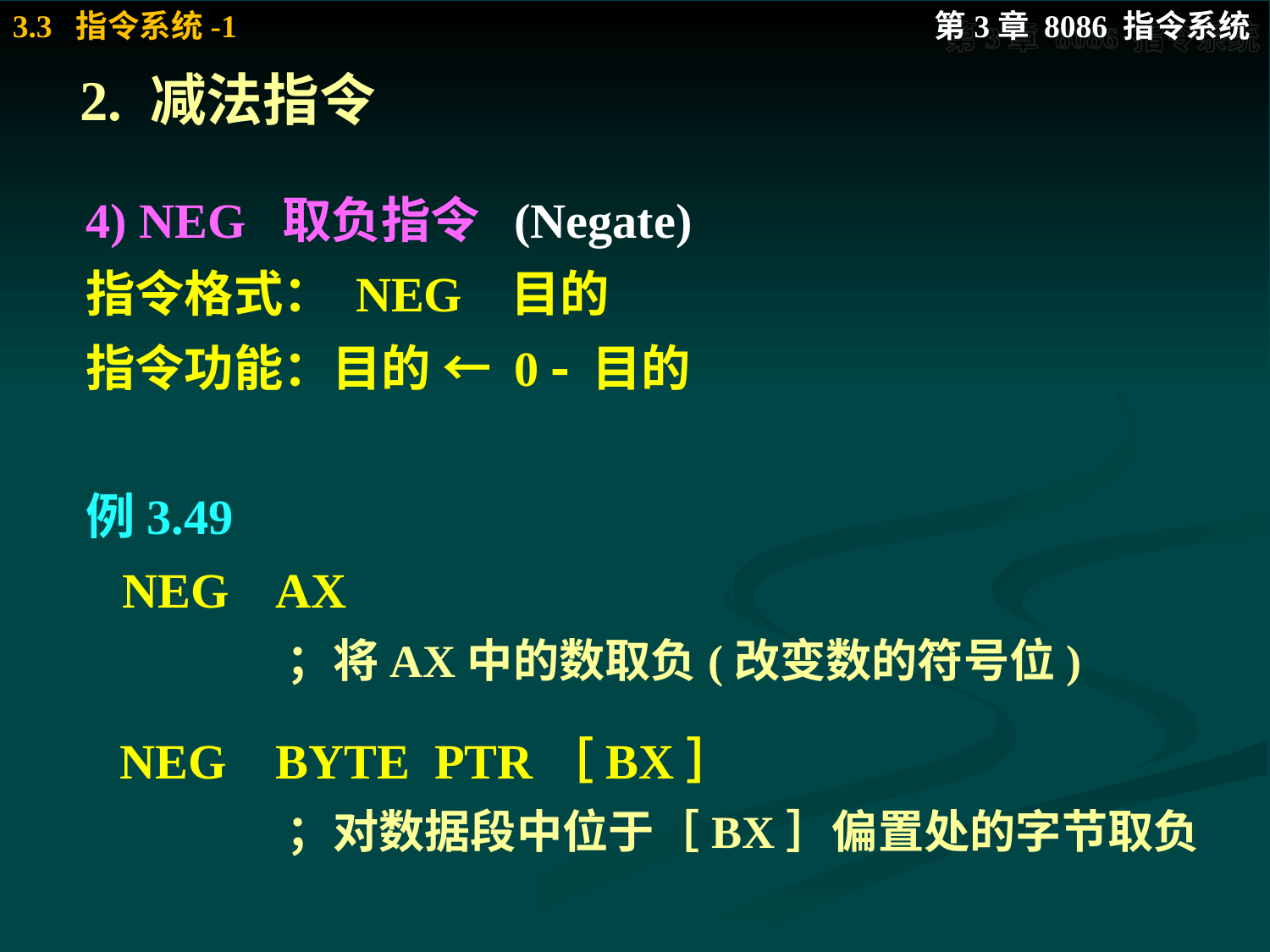

# 2. 减法指令
4) NEG  取负指令  (Negate)
指令格式： NEG   目的
指令功能：目的 ← 0 − 目的

例3.49
   NEG    AX
		；将AX中的数取负(改变数的符号位)
   NEG    BYTE  PTR［BX］
		；对数据段中位于［BX］偏置处的字节取负